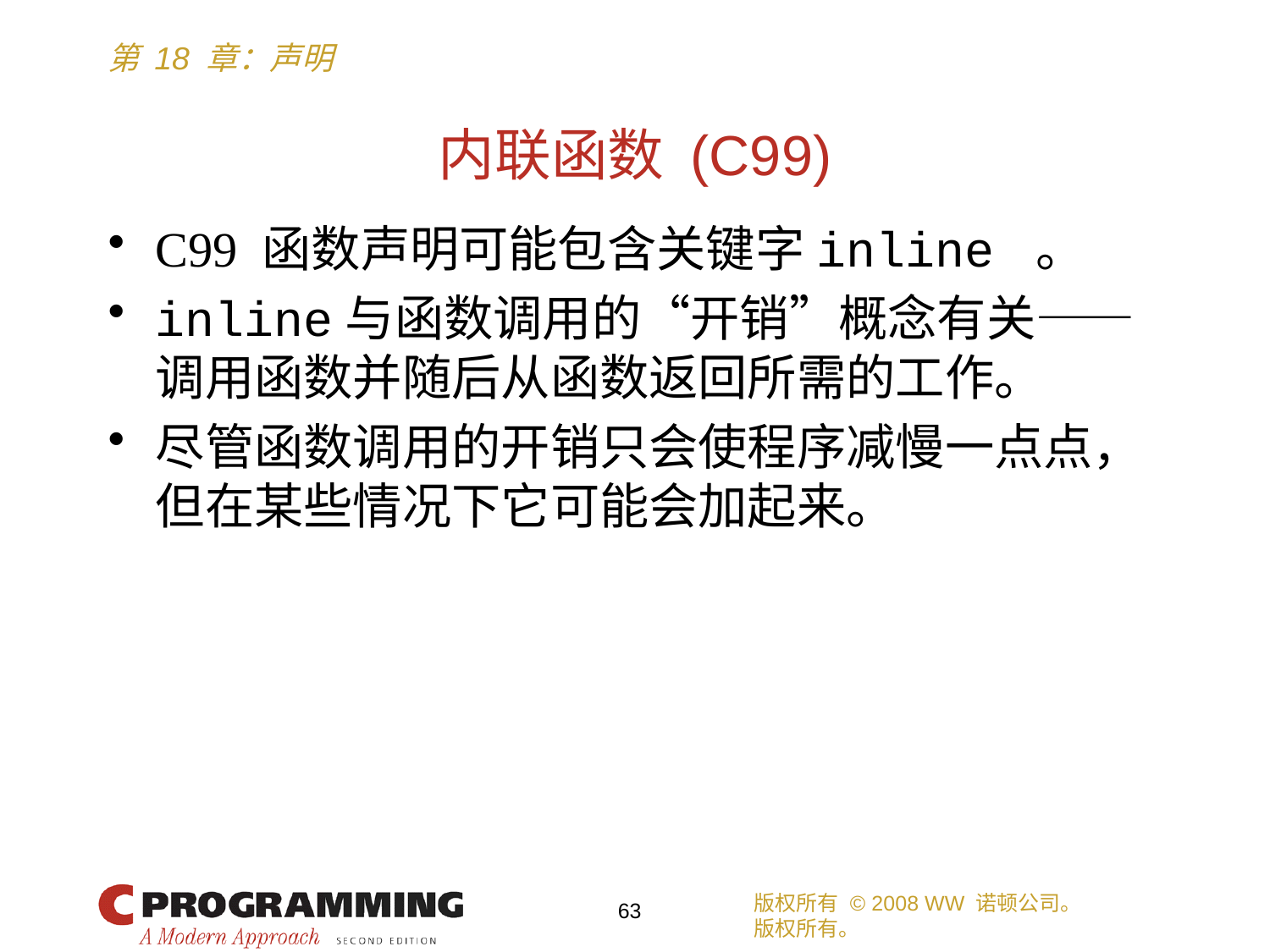

# 内联函数 (C99)
C99 函数声明可能包含关键字inline 。
inline与函数调用的“开销”概念有关——调用函数并随后从函数返回所需的工作。
尽管函数调用的开销只会使程序减慢一点点，但在某些情况下它可能会加起来。
版权所有 © 2008 WW 诺顿公司。
版权所有。
63